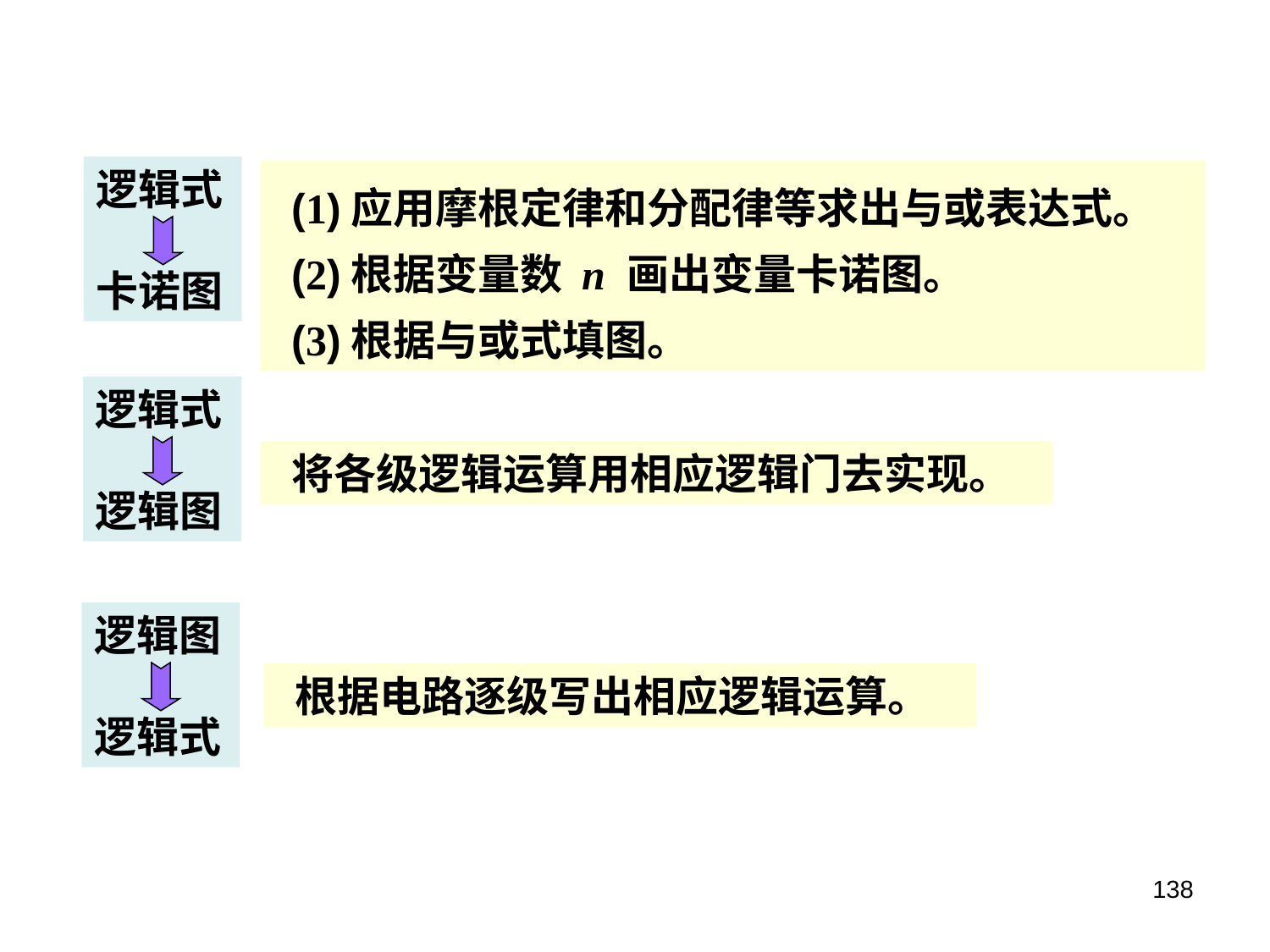

逻辑式

卡诺图

(1)应用摩根定律和分配律等求出与或表达式。
(2)根据变量数 n 画出变量卡诺图。
(3)根据与或式填图。
逻辑式

逻辑图

将各级逻辑运算用相应逻辑门去实现。
逻辑图

逻辑式

根据电路逐级写出相应逻辑运算。
138